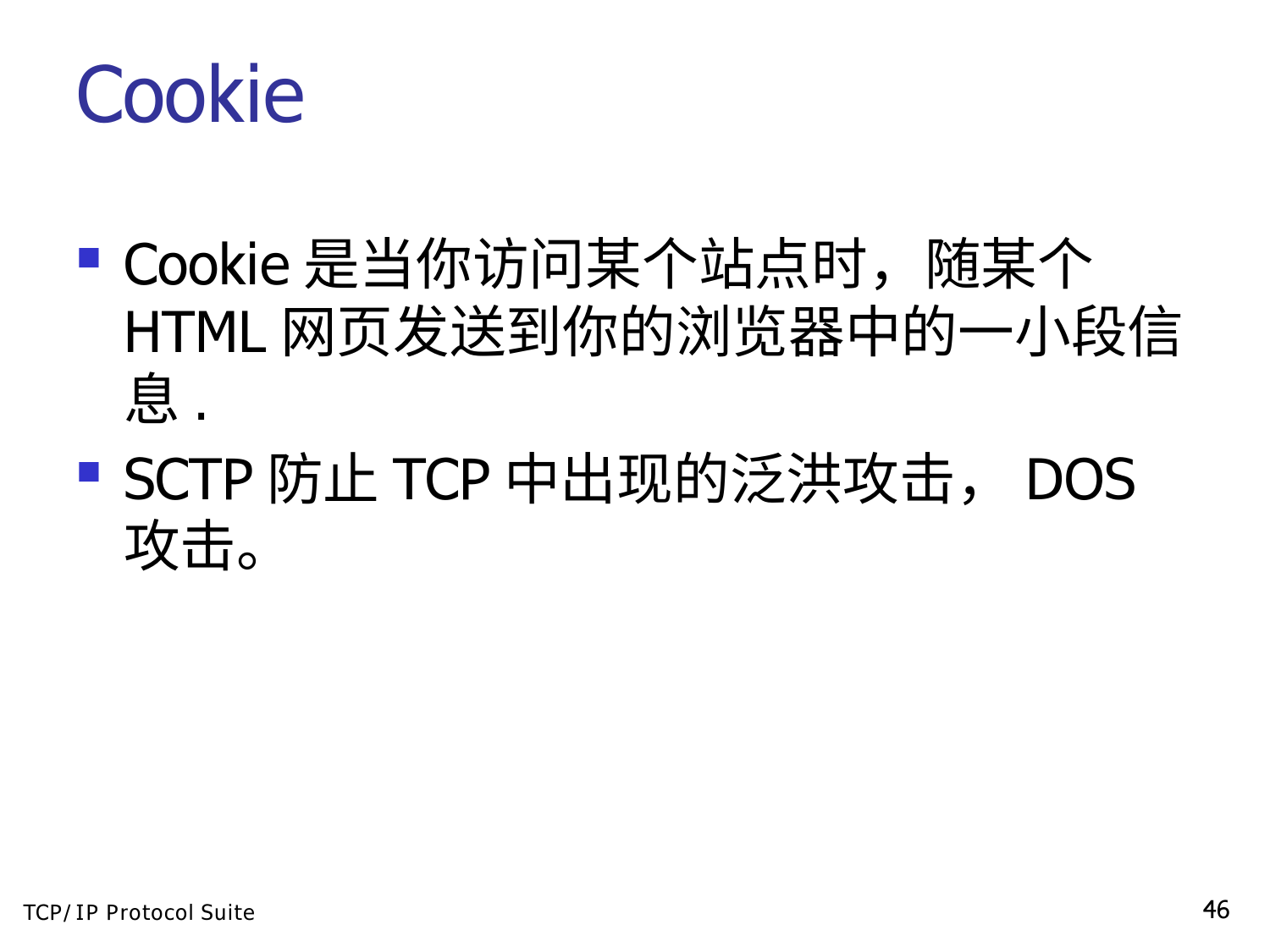

# Cookie
Cookie是当你访问某个站点时，随某个HTML网页发送到你的浏览器中的一小段信息.
SCTP防止TCP中出现的泛洪攻击，DOS攻击。
46
TCP/IP Protocol Suite